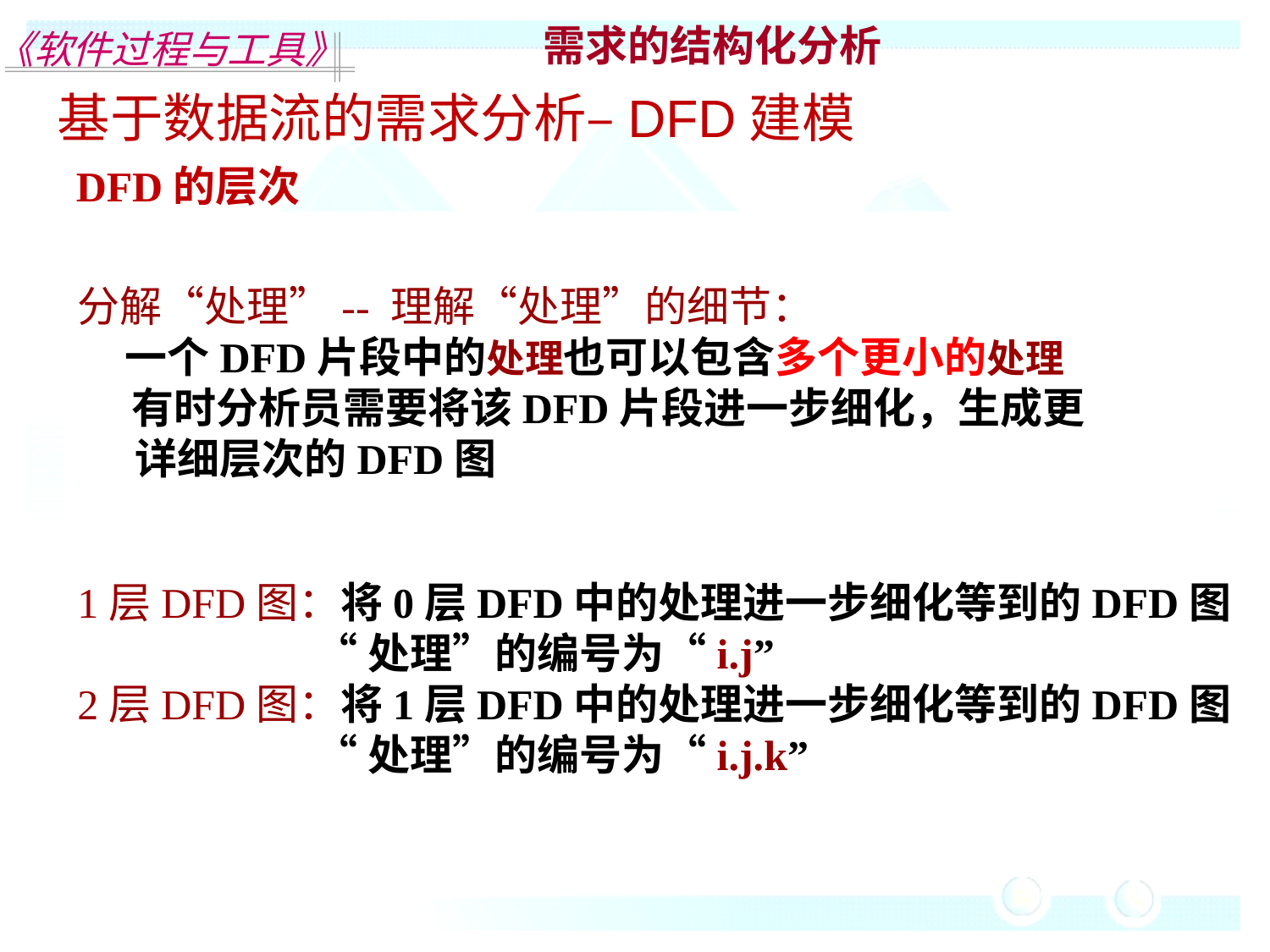

需求的结构化分析
基于数据流的需求分析–DFD建模
DFD的层次
分解“处理”-- 理解“处理”的细节：
     一个DFD片段中的处理也可以包含多个更小的处理
     有时分析员需要将该DFD片段进一步细化，生成更
     详细层次的DFD图
1层DFD图：将0层DFD中的处理进一步细化等到的DFD图
                         “处理”的编号为“i.j”
2层DFD图：将1层DFD中的处理进一步细化等到的DFD图
                         “处理”的编号为“i.j.k”